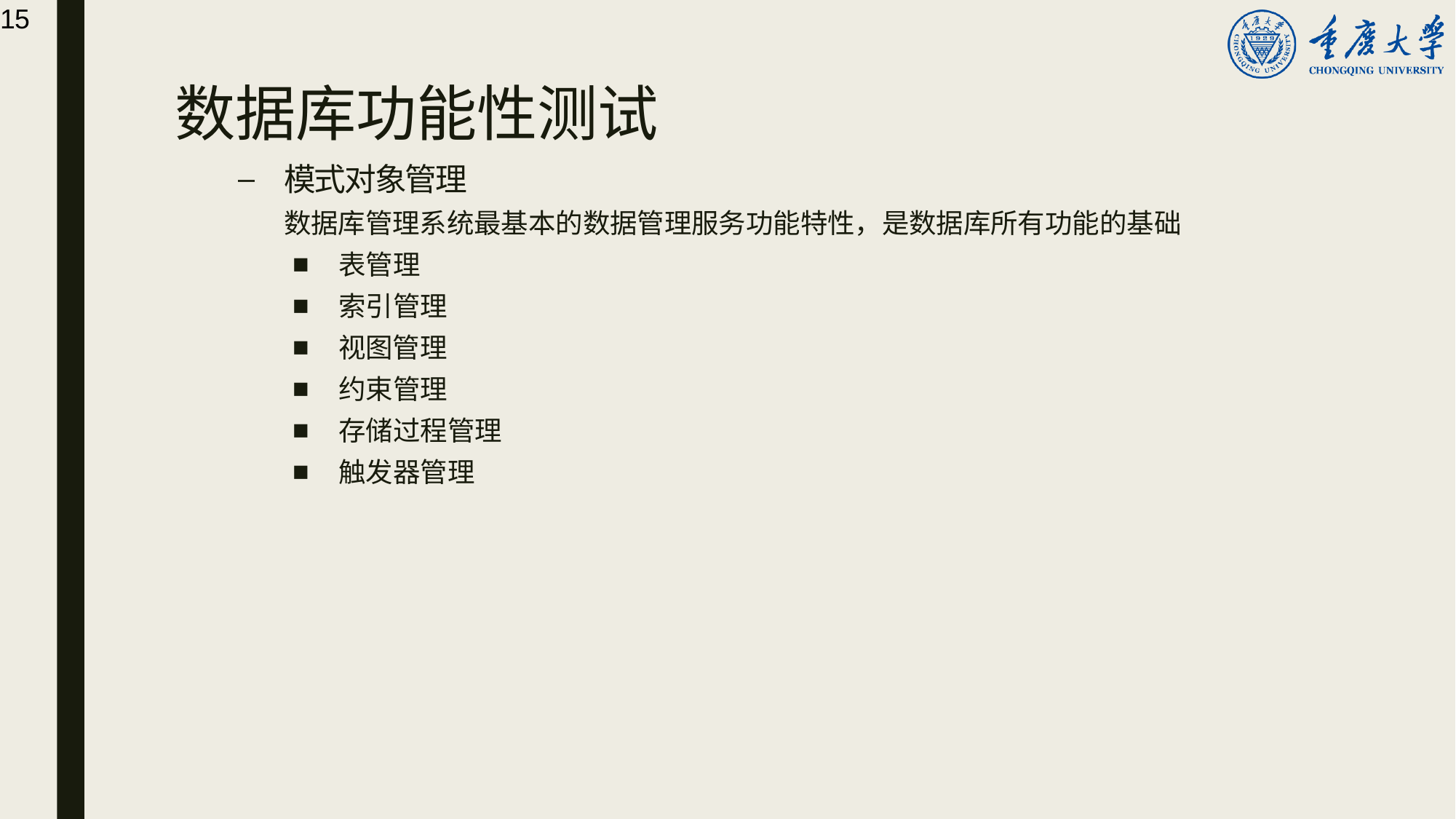

15
# 数据库功能性测试
模式对象管理
数据库管理系统最基本的数据管理服务功能特性，是数据库所有功能的基础
表管理
索引管理
视图管理
约束管理
存储过程管理
触发器管理